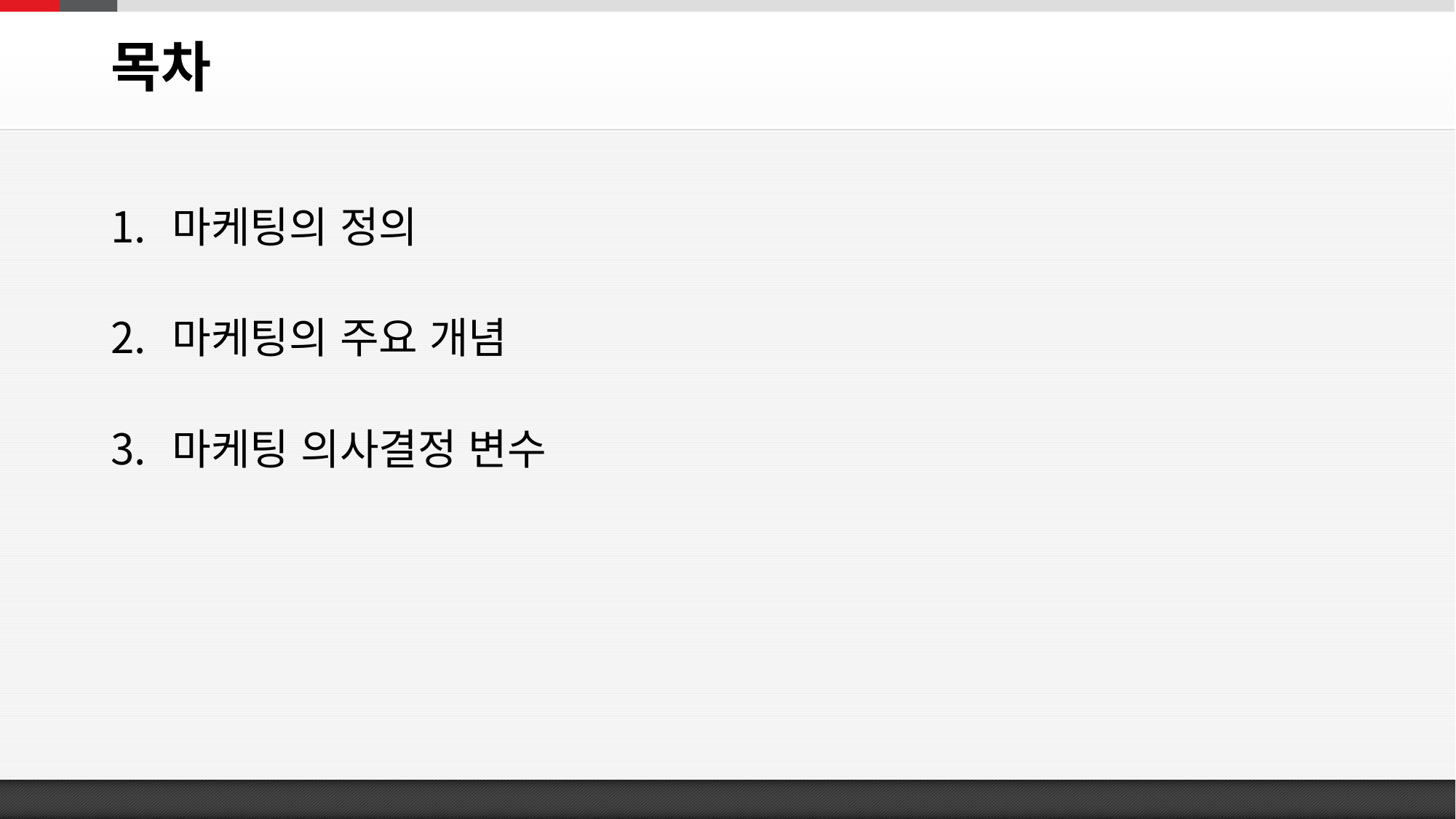

# 목차
마케팅의 정의
마케팅의 주요 개념
마케팅 의사결정 변수